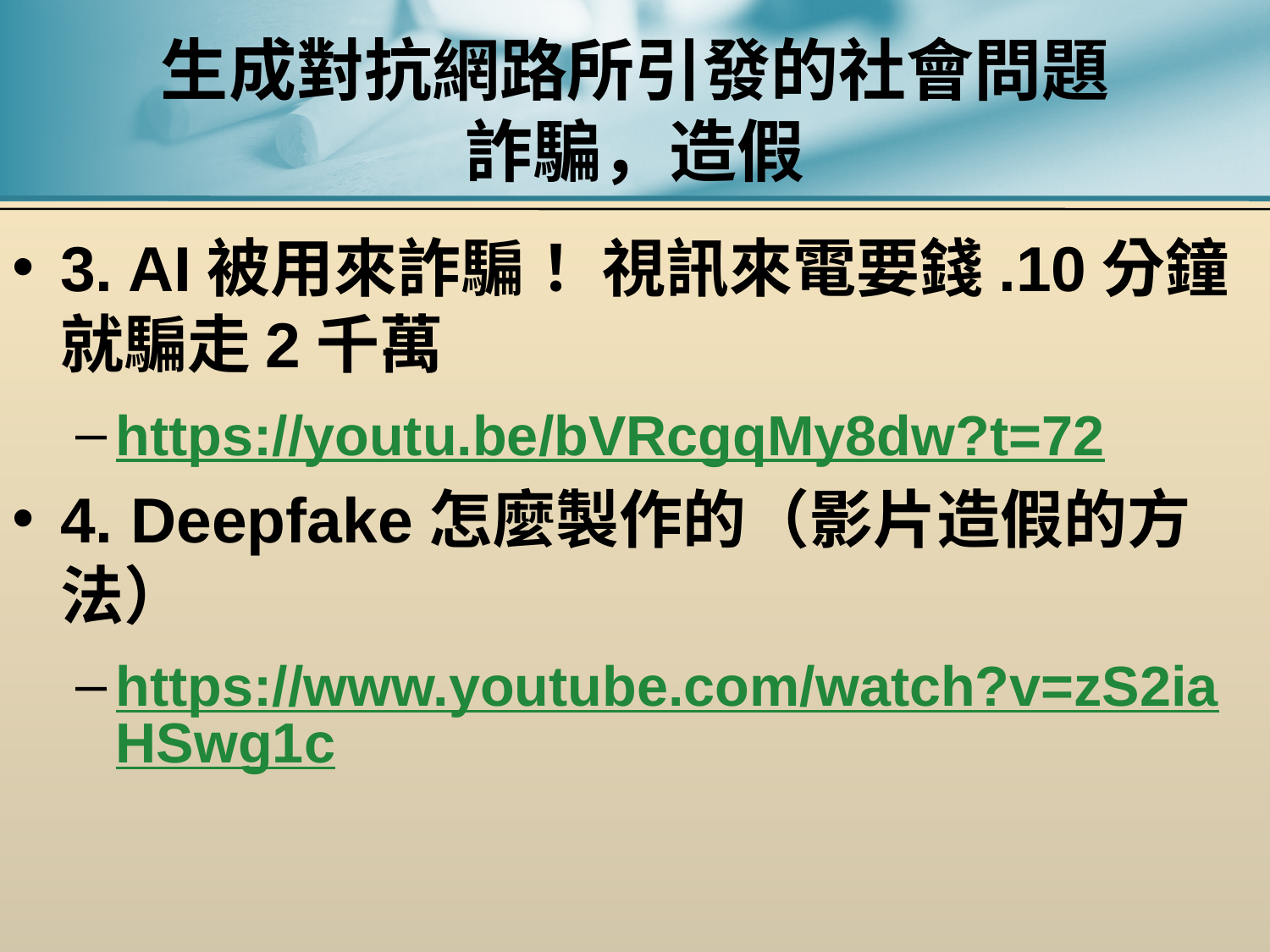

# 生成對抗網路所引發的社會問題 詐騙，造假
3. AI被用來詐騙！ 視訊來電要錢.10分鐘就騙走2千萬
https://youtu.be/bVRcgqMy8dw?t=72
4. Deepfake怎麼製作的（影片造假的方法）
https://www.youtube.com/watch?v=zS2iaHSwg1c